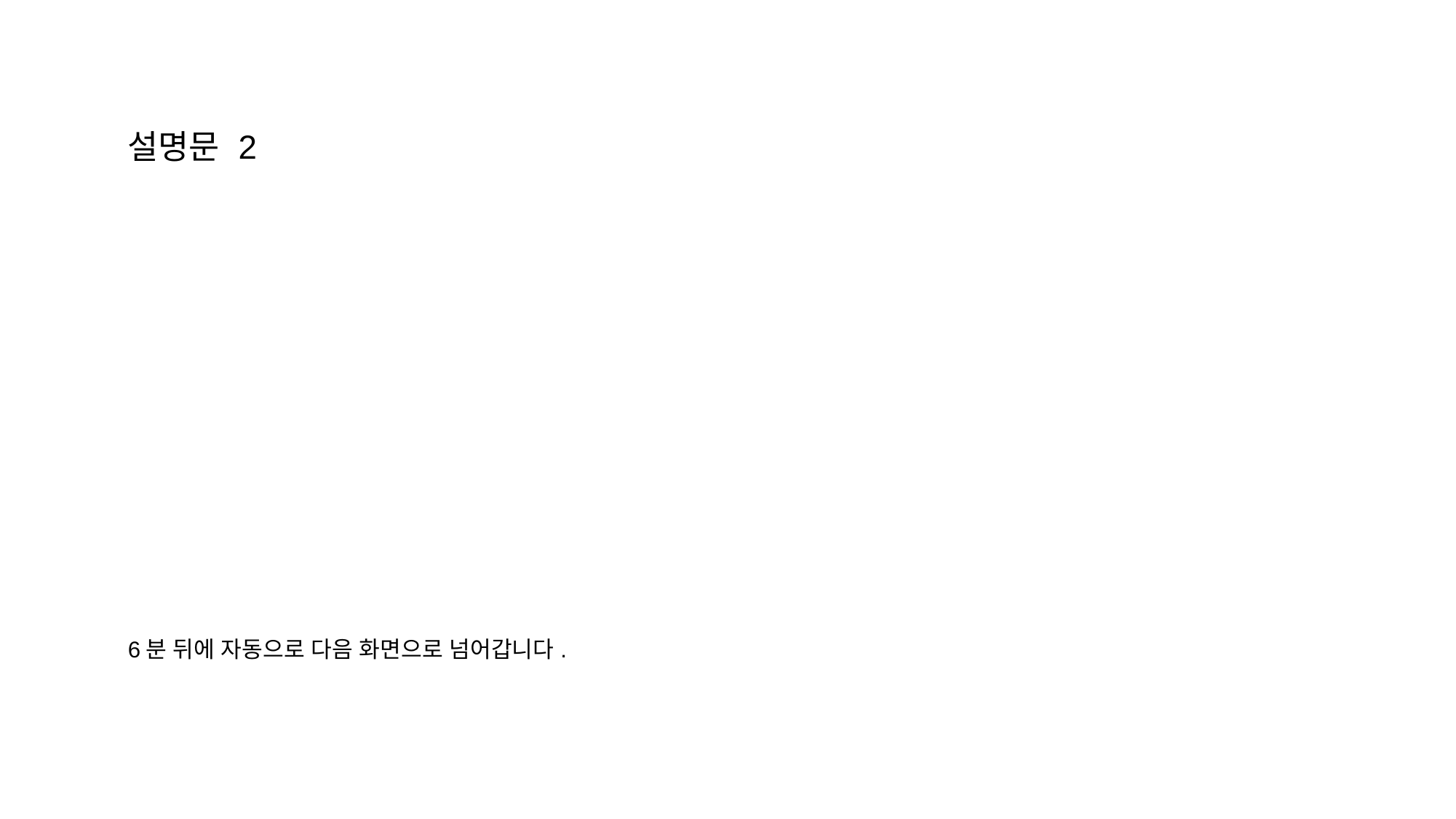

설명문 2

6분 뒤에 자동으로 다음 화면으로 넘어갑니다.